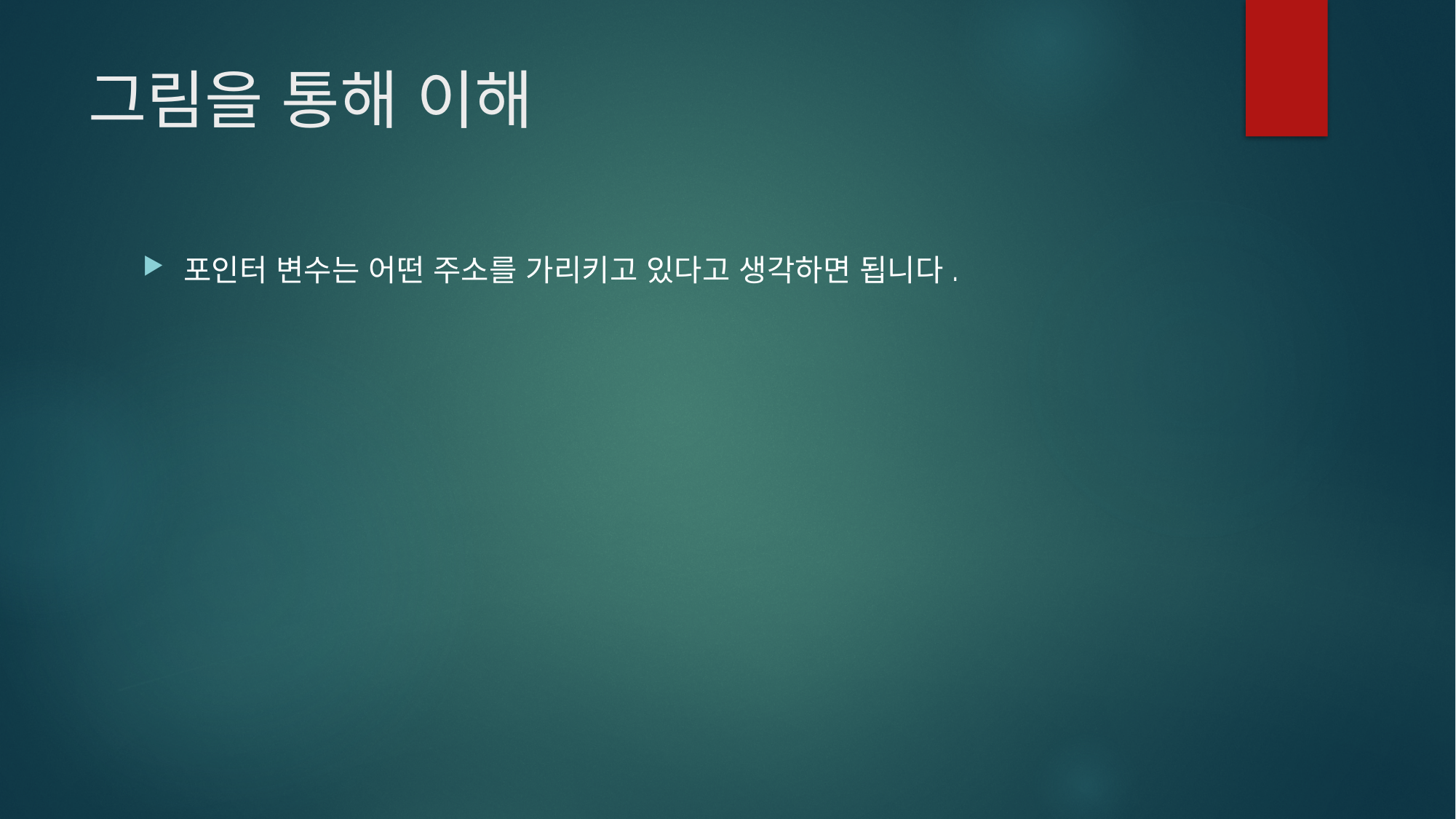

# 그림을 통해 이해
포인터 변수는 어떤 주소를 가리키고 있다고 생각하면 됩니다.